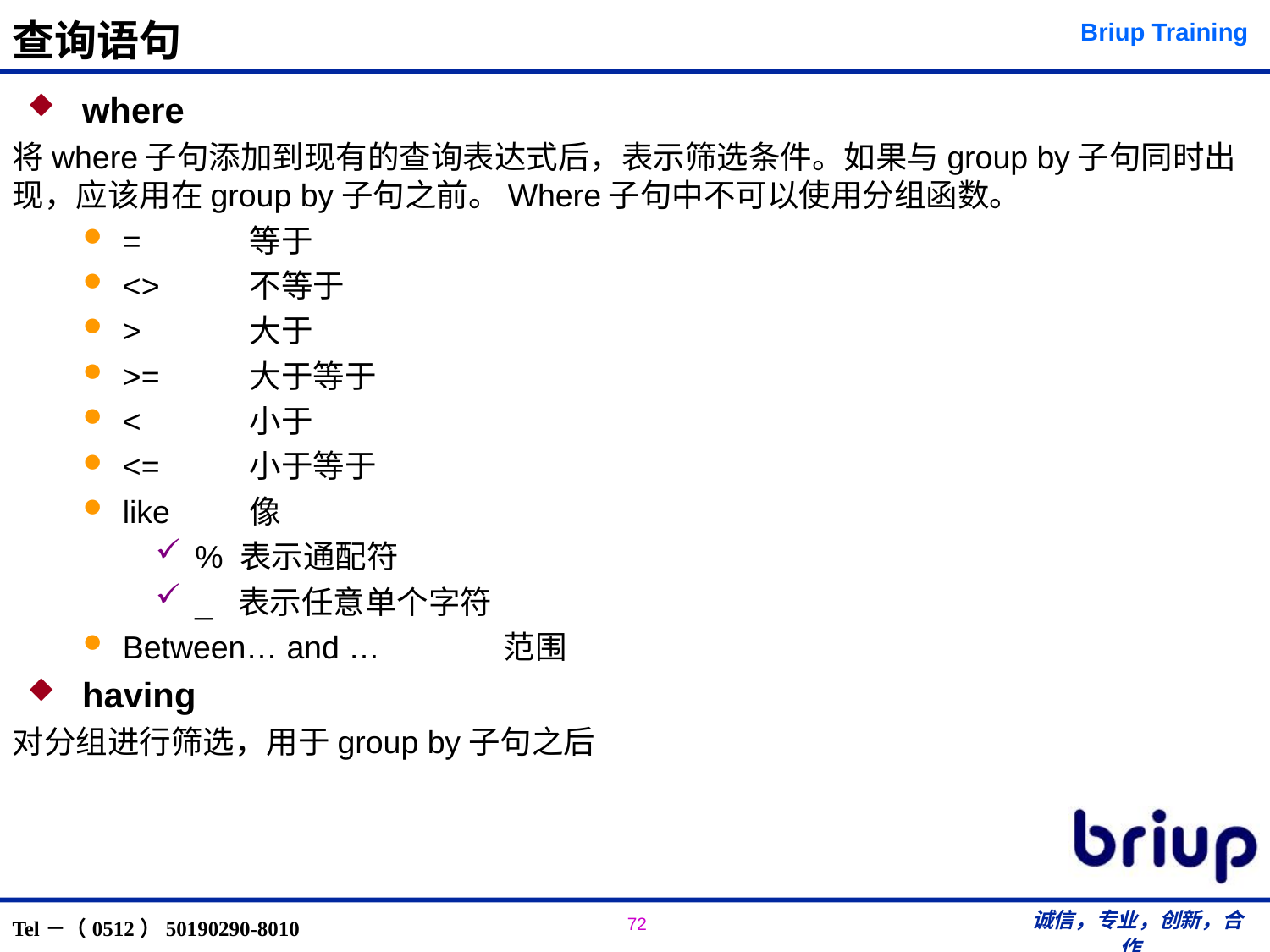

# 查询语句
 where
将where子句添加到现有的查询表达式后，表示筛选条件。如果与group by子句同时出现，应该用在group by子句之前。Where子句中不可以使用分组函数。
=	等于
<>	不等于
>	大于
>=	大于等于
<	小于
<=	小于等于
like	像
% 表示通配符
_  表示任意单个字符
Between… and …	范围
 having
对分组进行筛选，用于group by子句之后